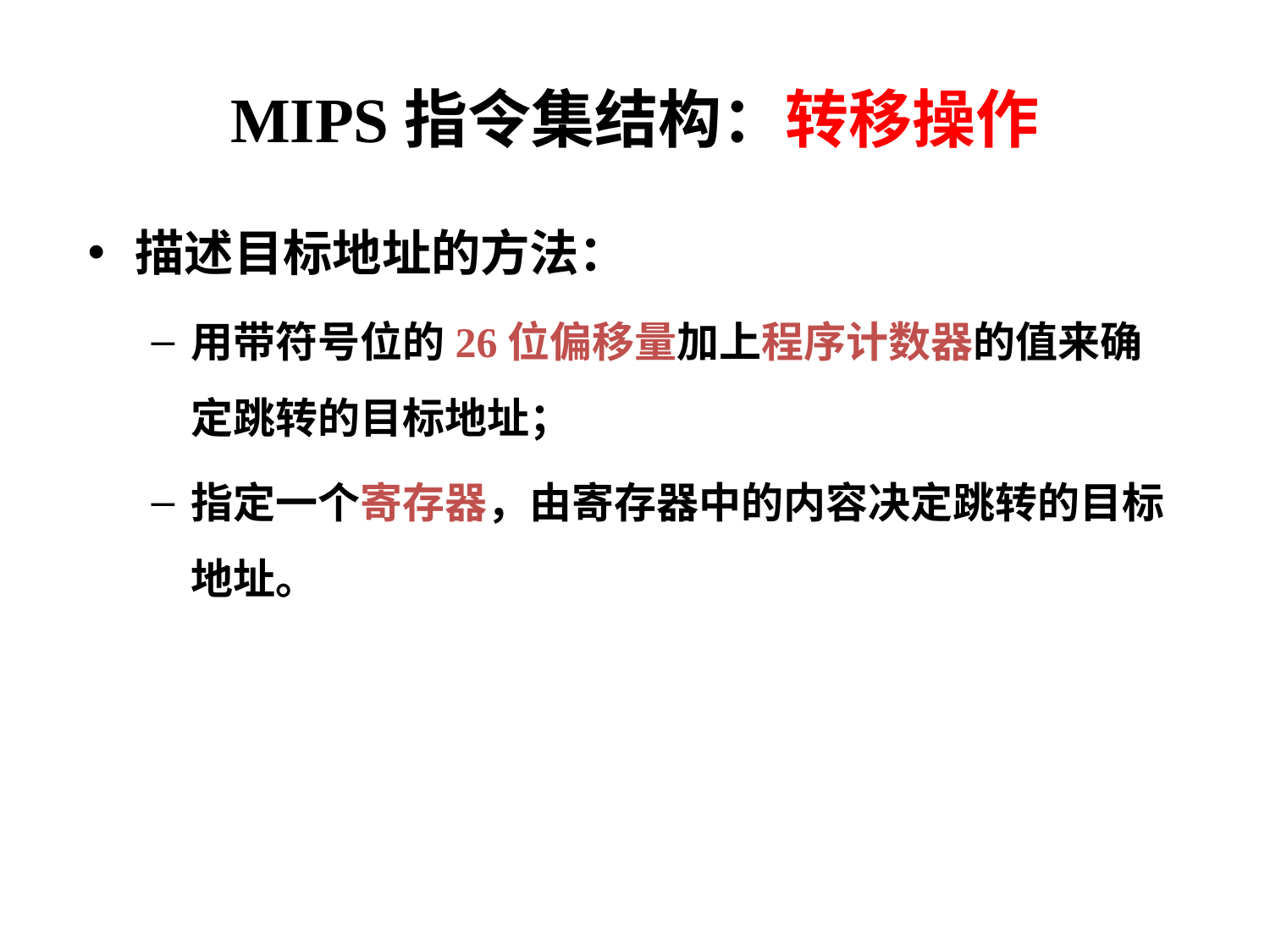

# MIPS指令集结构：转移操作
描述目标地址的方法：
用带符号位的26位偏移量加上程序计数器的值来确定跳转的目标地址；
指定一个寄存器，由寄存器中的内容决定跳转的目标地址。